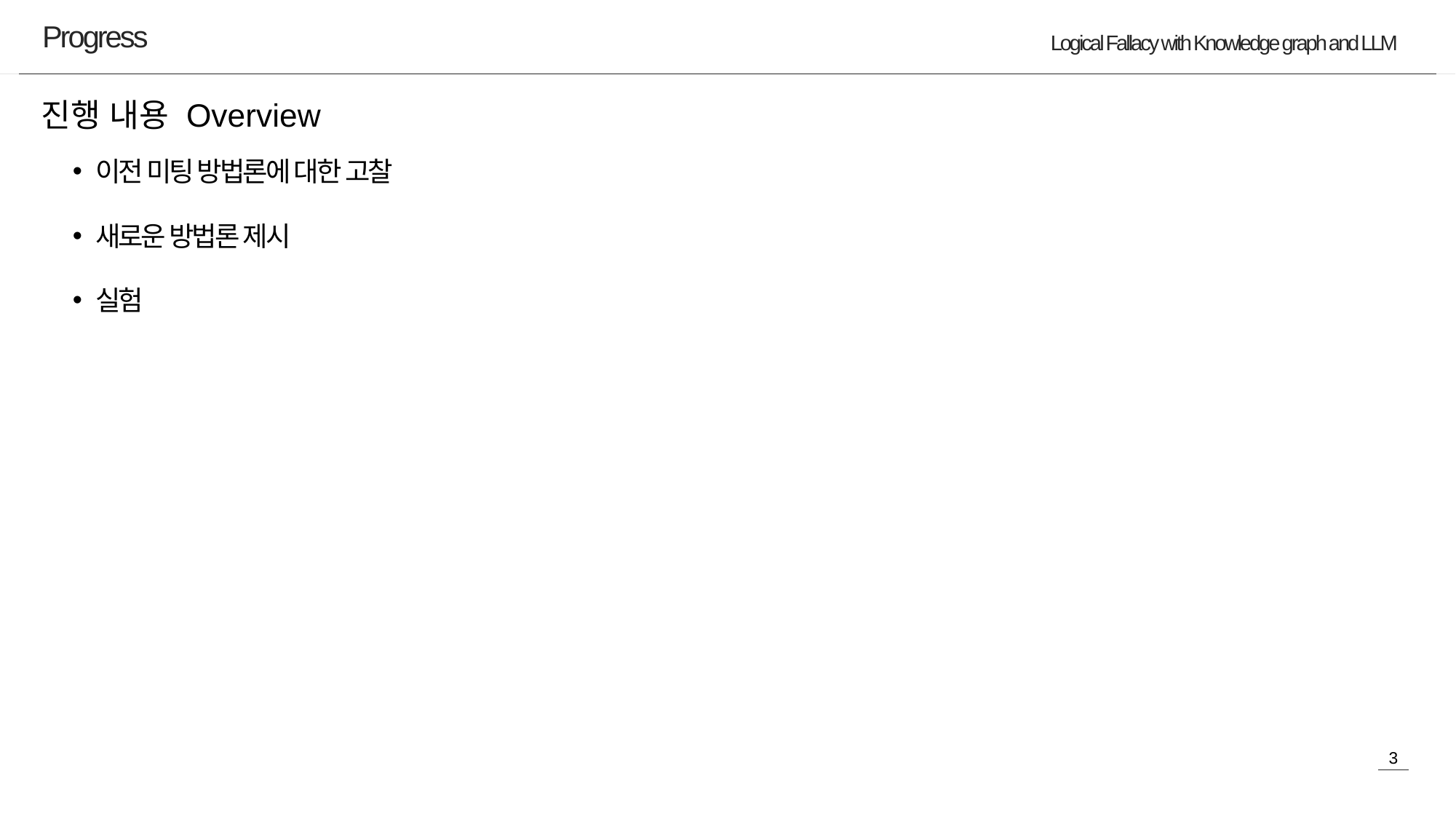

Progress
진행 내용 Overview
이전 미팅 방법론에 대한 고찰
새로운 방법론 제시
실험